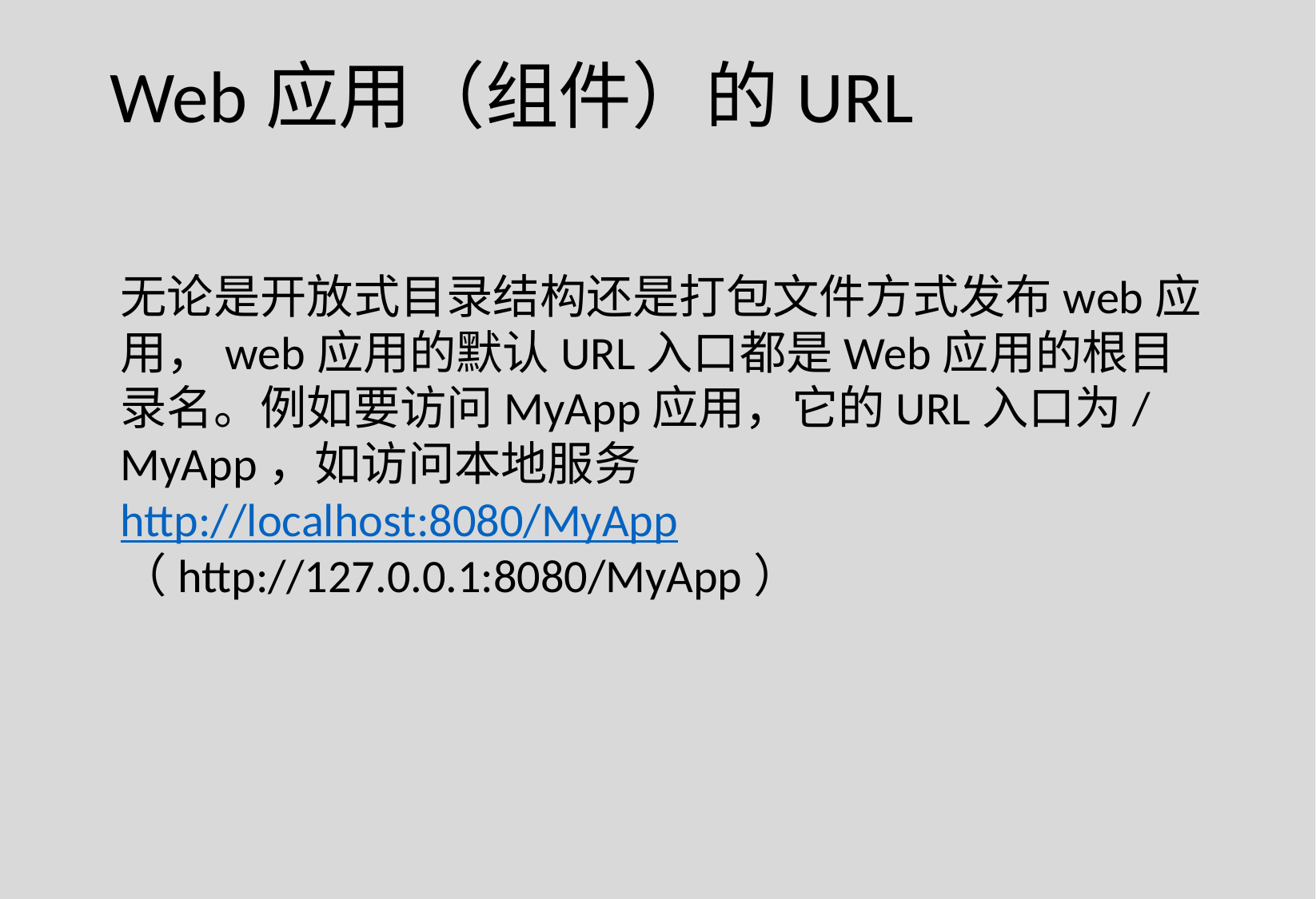

Web应用（组件）的URL
无论是开放式目录结构还是打包文件方式发布web应用，web应用的默认URL入口都是Web应用的根目录名。例如要访问MyApp应用，它的URL入口为/MyApp，如访问本地服务http://localhost:8080/MyApp
（http://127.0.0.1:8080/MyApp）